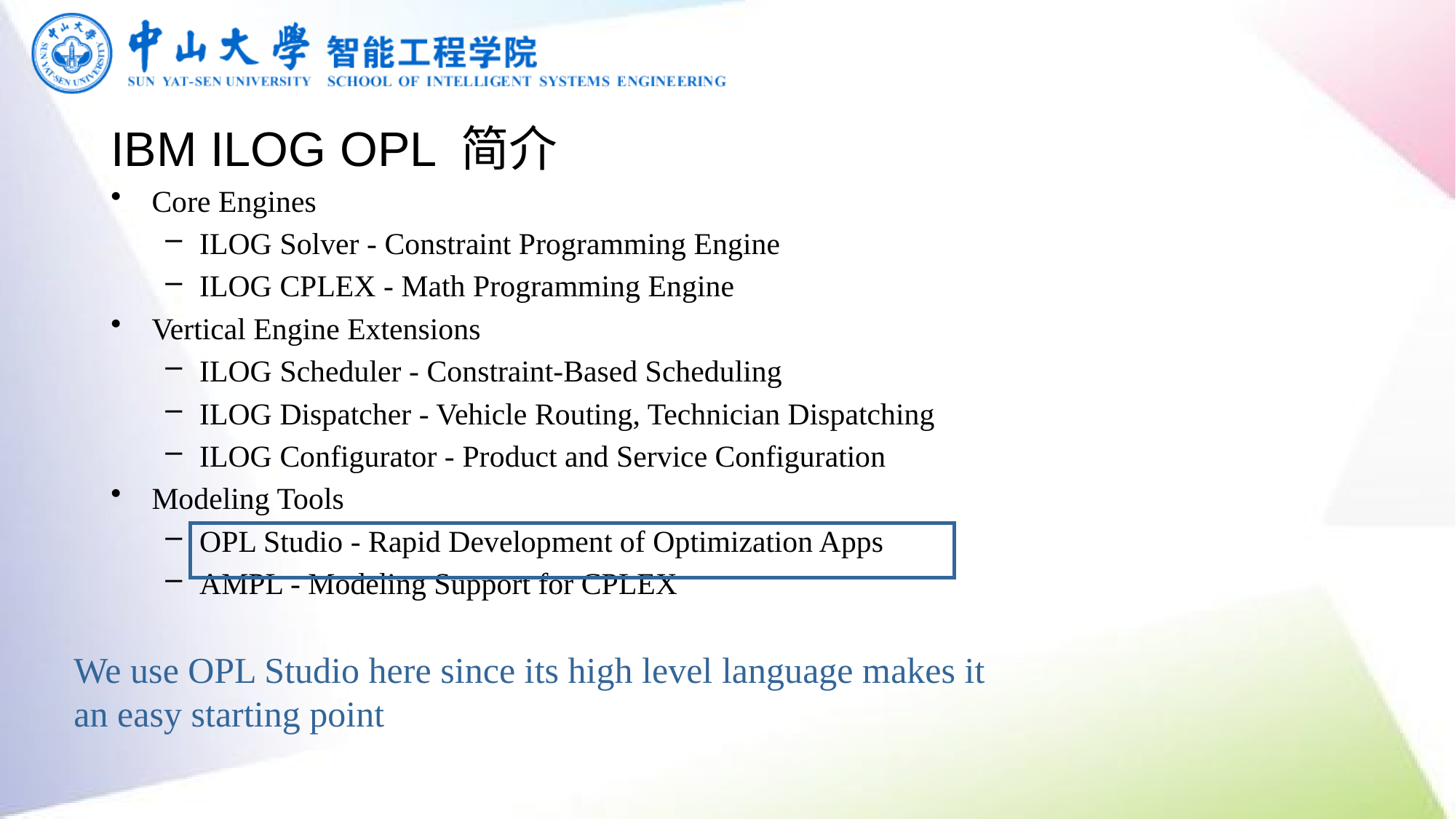

# IBM ILOG OPL 简介
Core Engines
ILOG Solver - Constraint Programming Engine
ILOG CPLEX - Math Programming Engine
Vertical Engine Extensions
ILOG Scheduler - Constraint-Based Scheduling
ILOG Dispatcher - Vehicle Routing, Technician Dispatching
ILOG Configurator - Product and Service Configuration
Modeling Tools
OPL Studio - Rapid Development of Optimization Apps
AMPL - Modeling Support for CPLEX

We use OPL Studio here since its high level language makes it an easy starting point